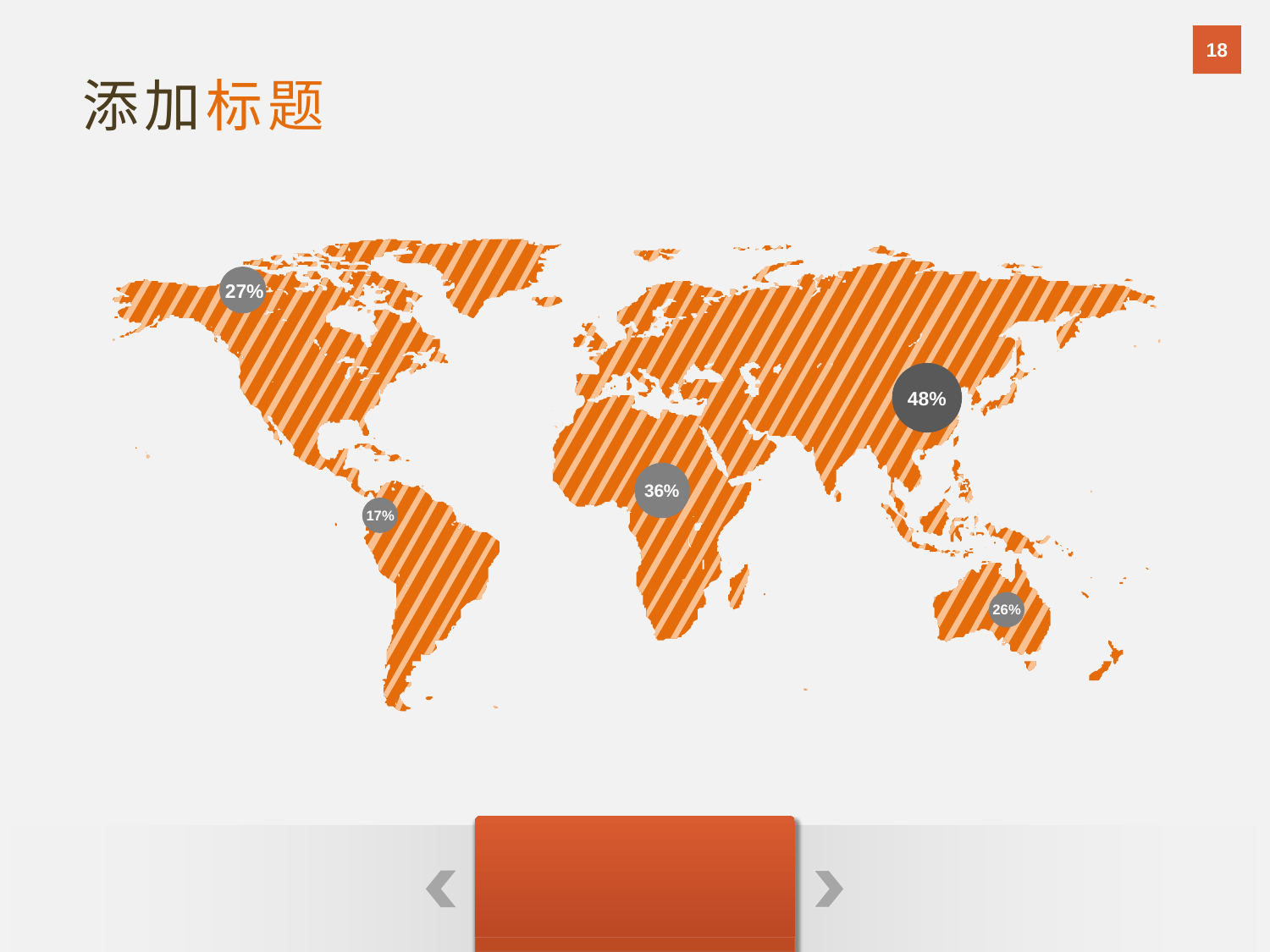

18
添加标题

27%

48%

36%

17%

26%